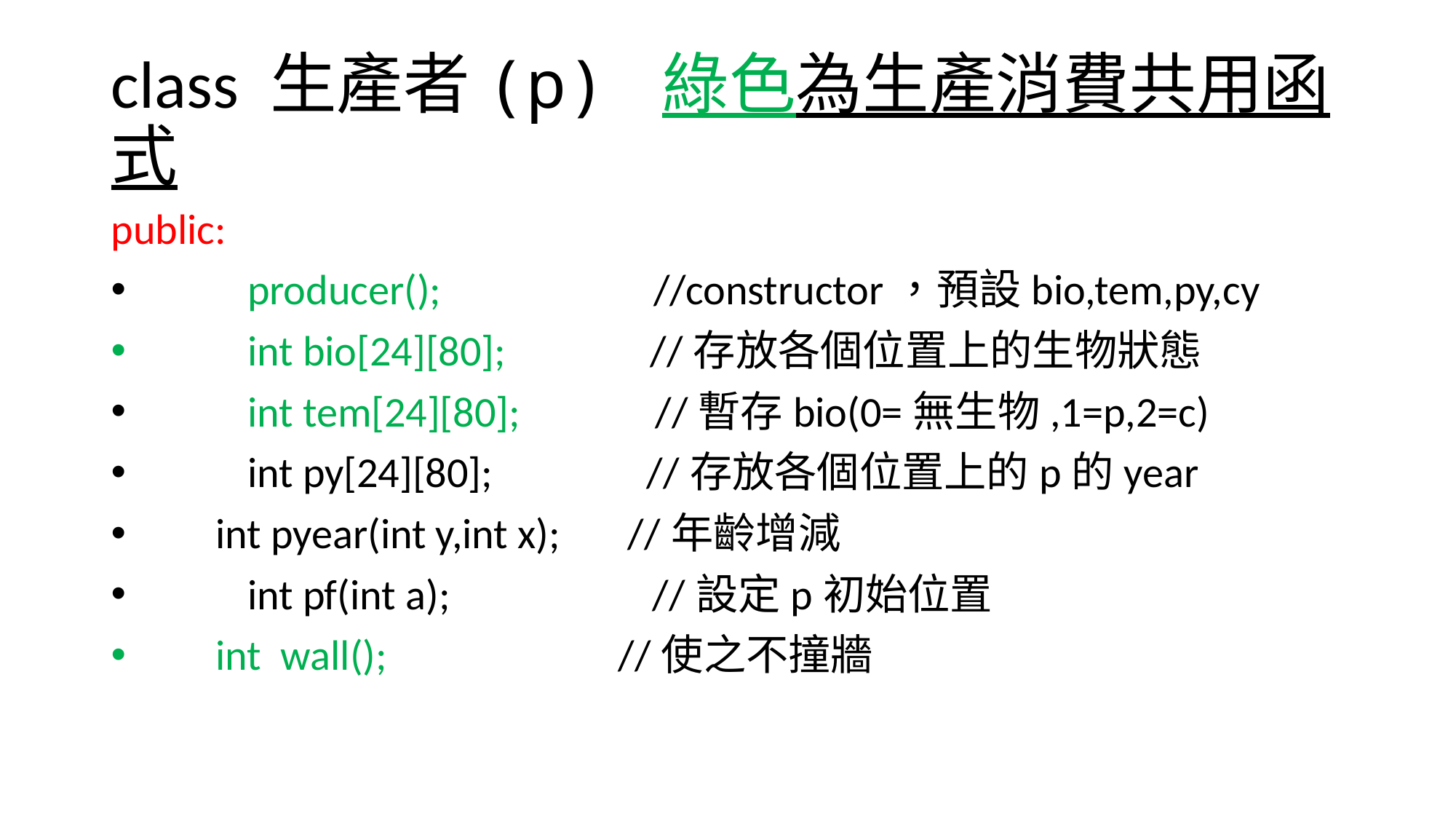

# class 生產者(p) 綠色為生產消費共用函式
public:
	producer();                      //constructor，預設bio,tem,py,cy
	int bio[24][80];               //存放各個位置上的生物狀態
	int tem[24][80];              //暫存bio(0=無生物,1=p,2=c)
	int py[24][80];                //存放各個位置上的p的year
        int pyear(int y,int x);       //年齡增減
	int pf(int a);                     //設定p初始位置
        int  wall();                        //使之不撞牆